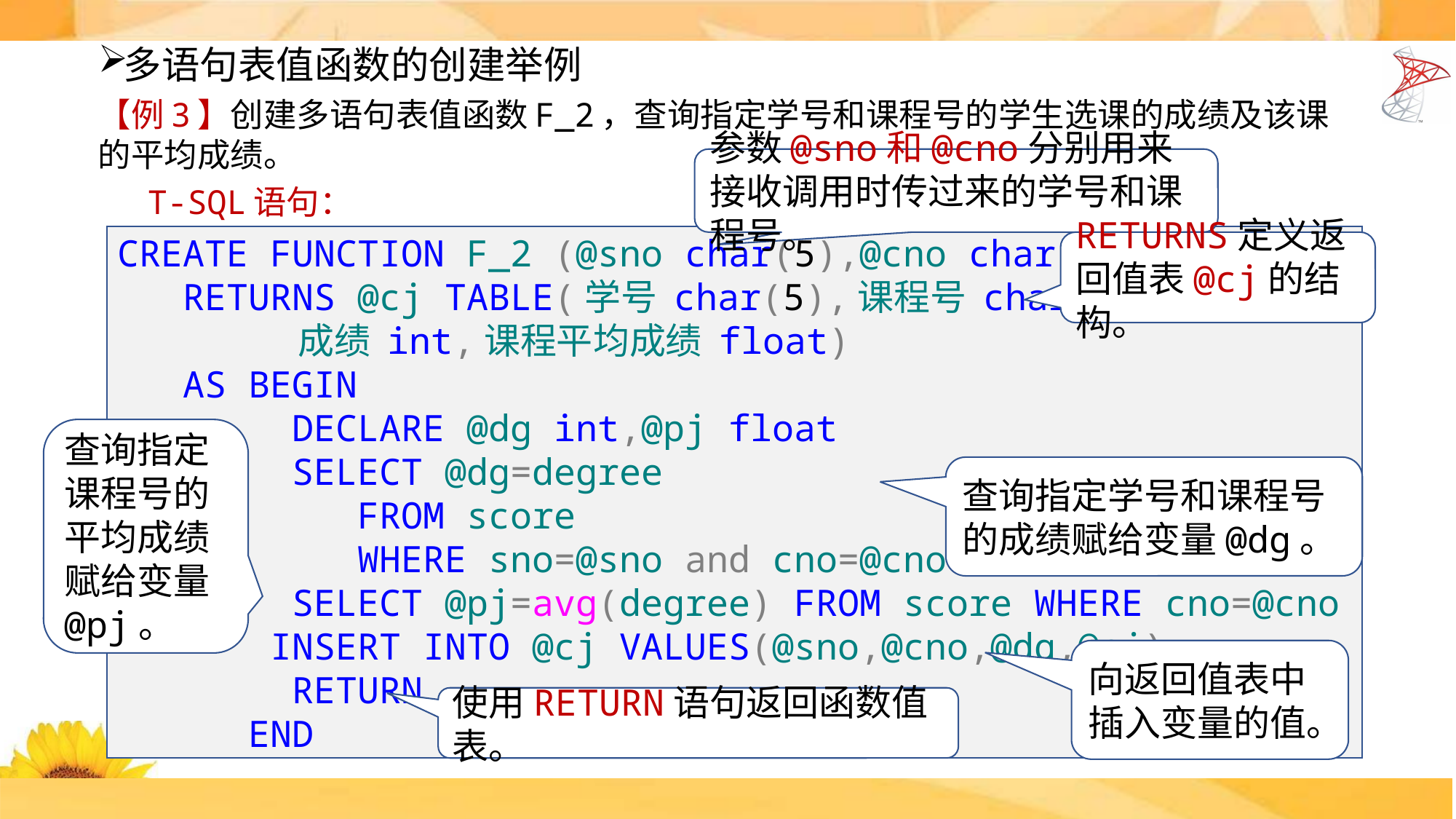

多语句表值函数的创建举例
【例3】创建多语句表值函数F_2，查询指定学号和课程号的学生选课的成绩及该课的平均成绩。
T-SQL语句：
参数@sno和@cno分别用来接收调用时传过来的学号和课程号。
CREATE FUNCTION F_2 (@sno char(5),@cno char(6))
   RETURNS @cj TABLE(学号 char(5),课程号 char(10),
                     成绩 int,课程平均成绩 float)
   AS BEGIN
        DECLARE @dg int,@pj float
        SELECT @dg=degree
           FROM score
           WHERE sno=@sno and cno=@cno
        SELECT @pj=avg(degree) FROM score WHERE cno=@cno
	  INSERT INTO @cj VALUES(@sno,@cno,@dg,@pj)
        RETURN
      END
RETURNS定义返回值表@cj的结构。
查询指定课程号的平均成绩赋给变量@pj。
查询指定学号和课程号的成绩赋给变量@dg。
向返回值表中插入变量的值。
使用RETURN语句返回函数值表。